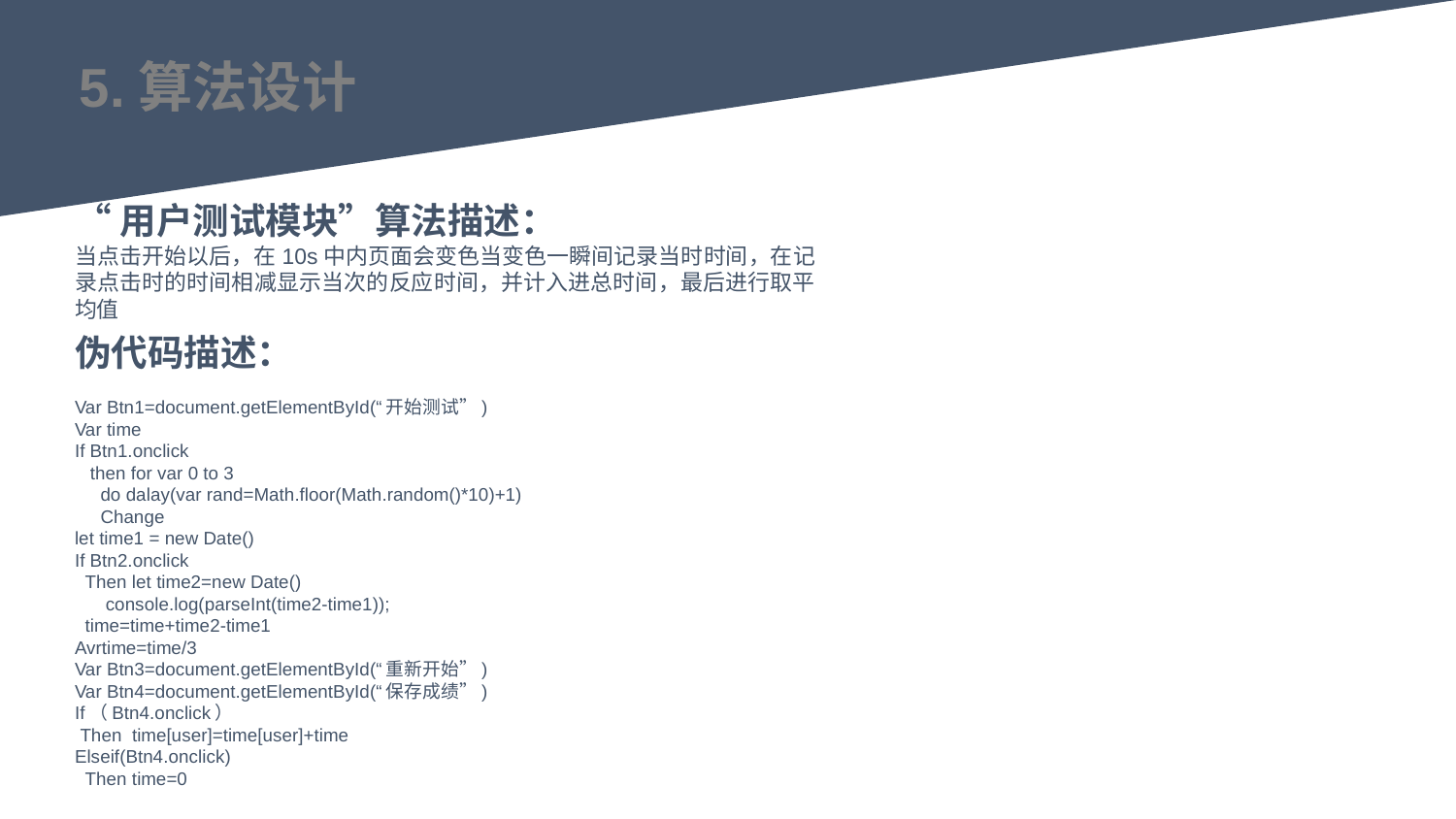

5.算法设计
“用户测试模块”算法描述：
当点击开始以后，在10s中内页面会变色当变色一瞬间记录当时时间，在记录点击时的时间相减显示当次的反应时间，并计入进总时间，最后进行取平均值

伪代码描述：

Var Btn1=document.getElementById(“开始测试”)
Var time
If Btn1.onclick
   then for var 0 to 3
     do dalay(var rand=Math.floor(Math.random()*10)+1)
     Change
let time1 = new Date()
If Btn2.onclick
  Then let time2=new Date()
      console.log(parseInt(time2-time1));
  time=time+time2-time1
Avrtime=time/3
Var Btn3=document.getElementById(“重新开始”)
Var Btn4=document.getElementById(“保存成绩”)
If（Btn4.onclick）
 Then  time[user]=time[user]+time
Elseif(Btn4.onclick)
  Then time=0